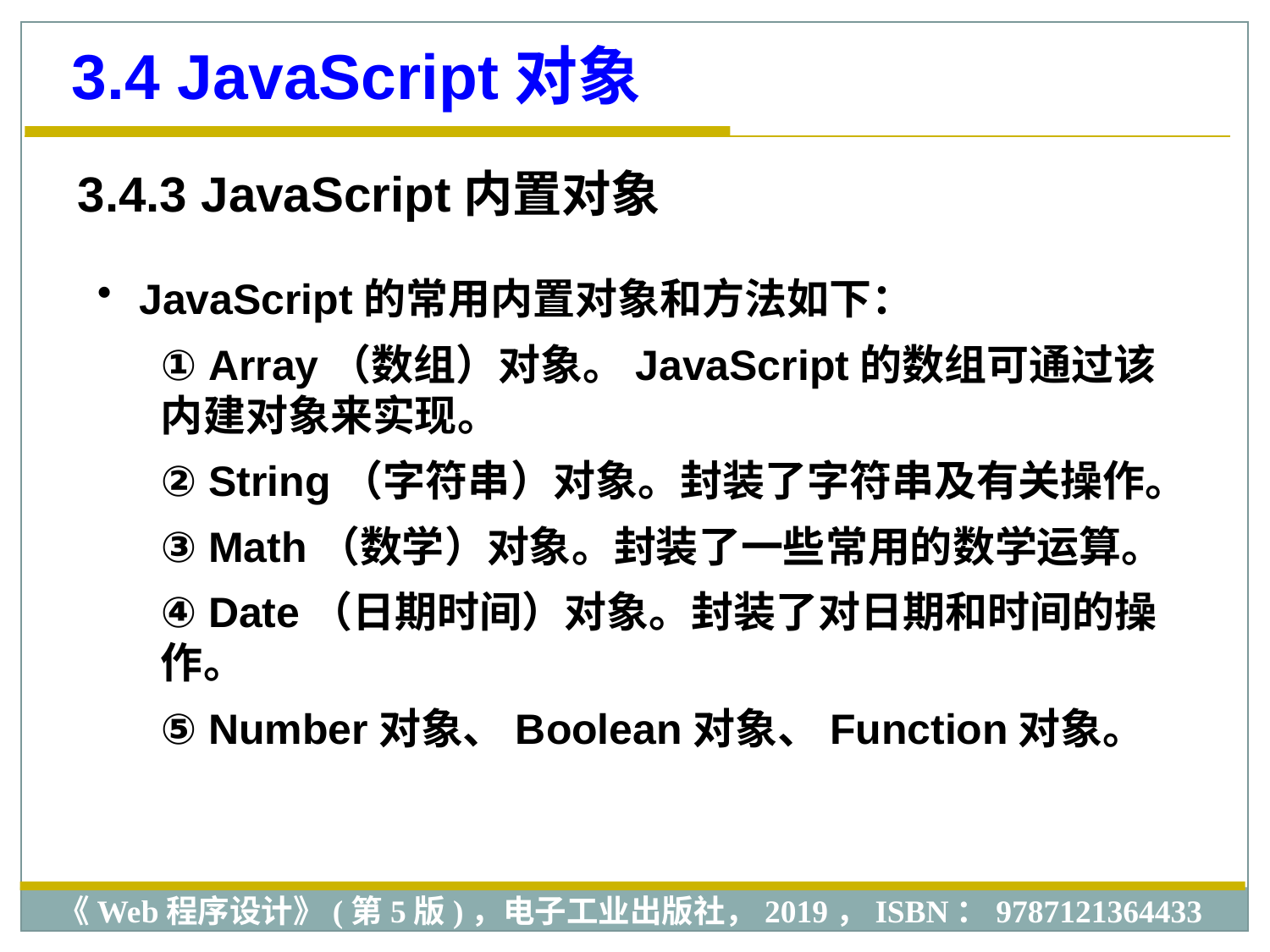

3.4 JavaScript对象
3.4.3 JavaScript内置对象
 JavaScript的常用内置对象和方法如下：
① Array（数组）对象。JavaScript的数组可通过该内建对象来实现。
② String（字符串）对象。封装了字符串及有关操作。
③ Math（数学）对象。封装了一些常用的数学运算。
④ Date（日期时间）对象。封装了对日期和时间的操作。
⑤ Number对象、Boolean对象、Function对象。